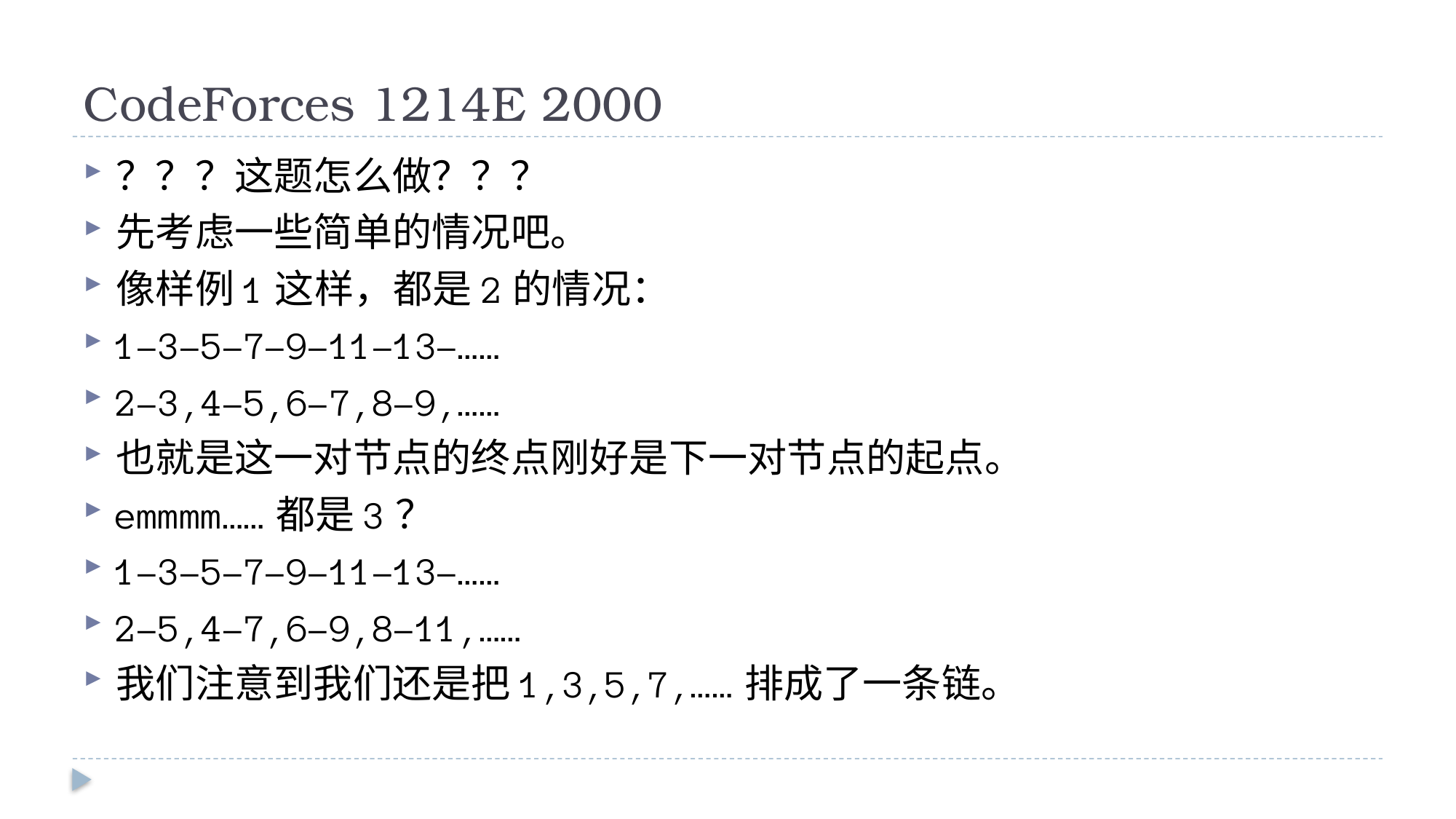

# CodeForces 1214E 2000
？？？这题怎么做？？？
先考虑一些简单的情况吧。
像样例1这样，都是2的情况：
1-3-5-7-9-11-13-……
2-3,4-5,6-7,8-9,……
也就是这一对节点的终点刚好是下一对节点的起点。
emmmm……都是3？
1-3-5-7-9-11-13-……
2-5,4-7,6-9,8-11,……
我们注意到我们还是把1,3,5,7,……排成了一条链。